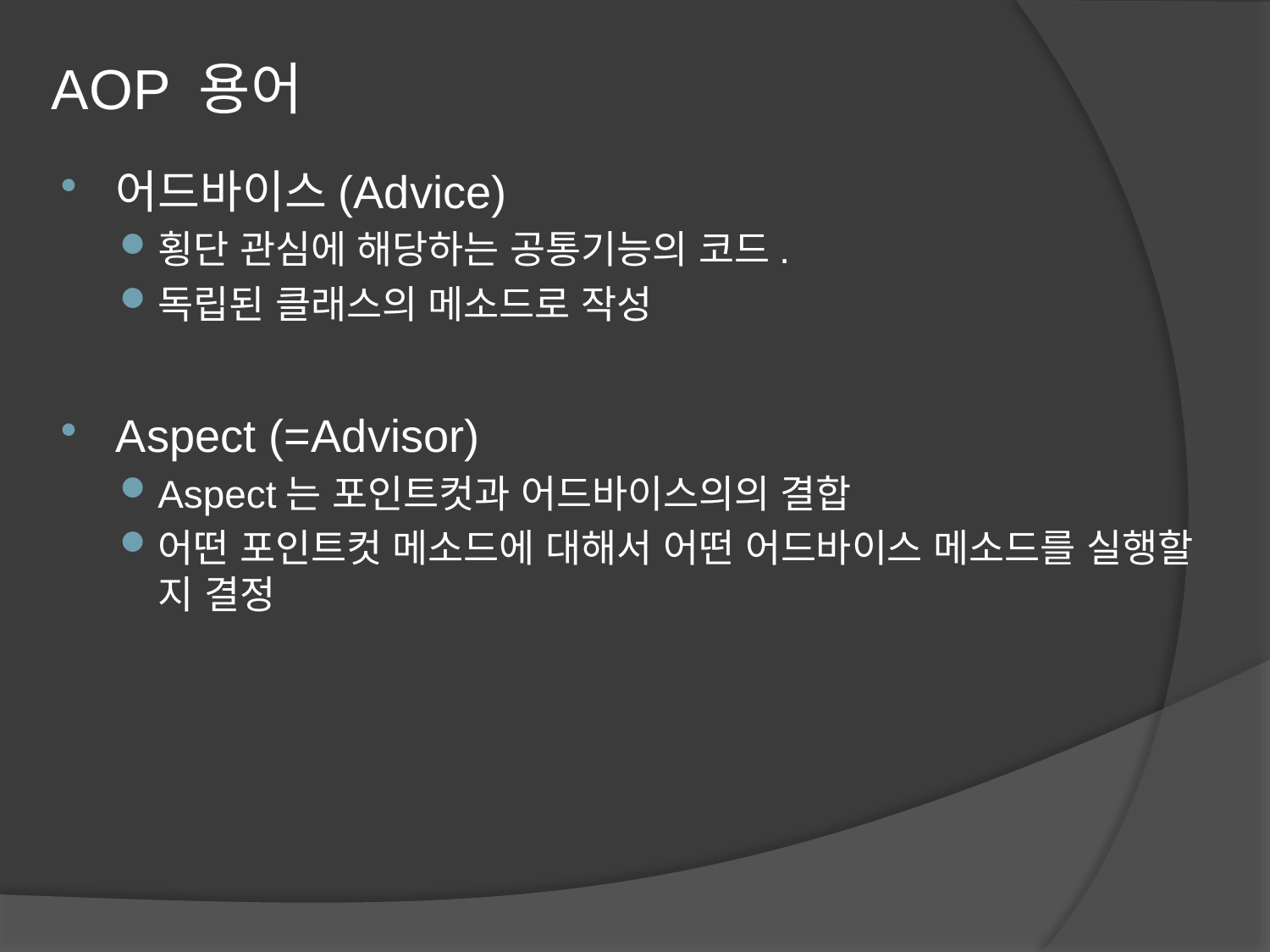

# AOP 용어
어드바이스(Advice)
횡단 관심에 해당하는 공통기능의 코드.
독립된 클래스의 메소드로 작성

Aspect (=Advisor)
Aspect는 포인트컷과 어드바이스의의 결합
어떤 포인트컷 메소드에 대해서 어떤 어드바이스 메소드를 실행할 지 결정